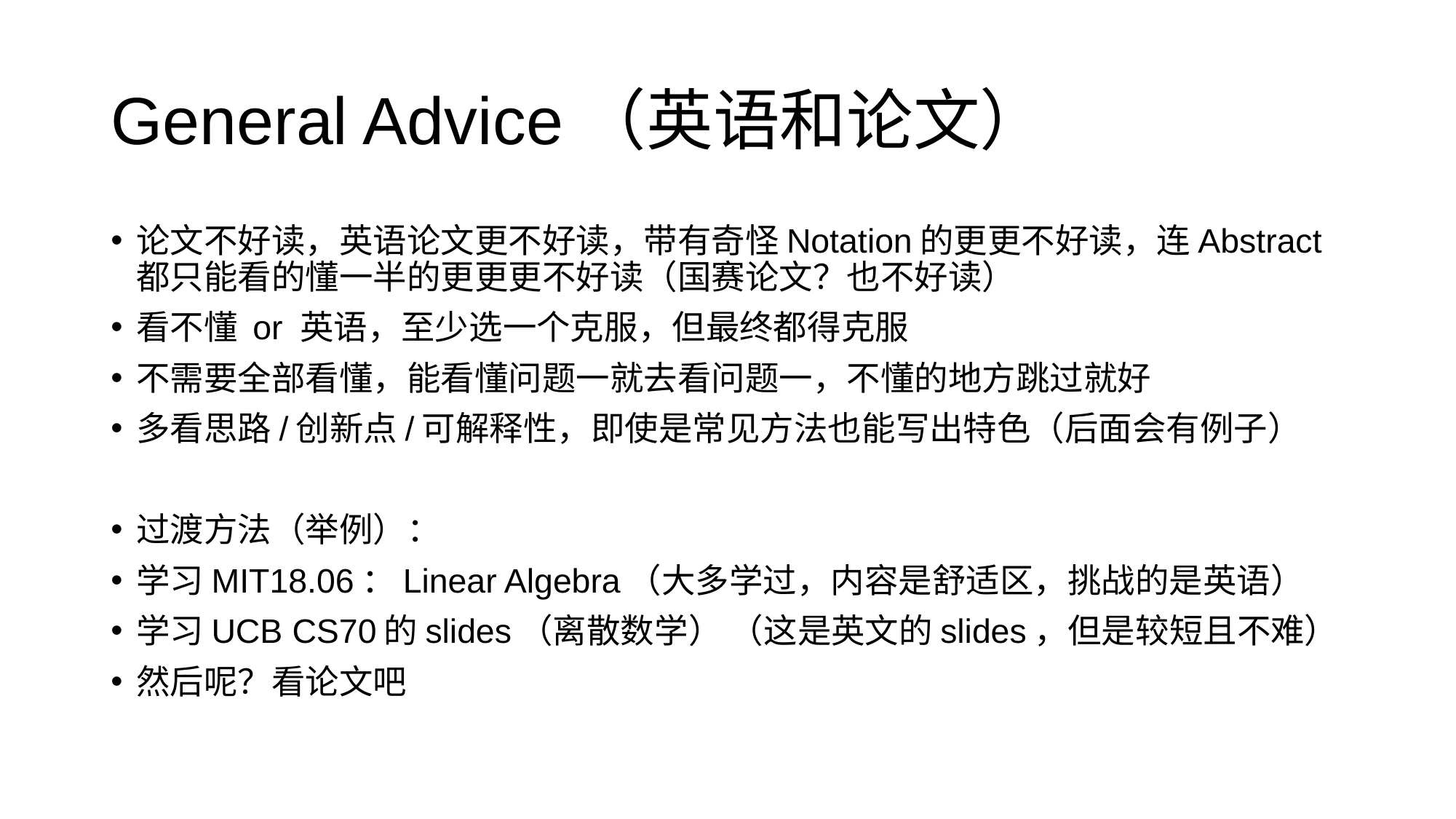

# General Advice（英语和论文）
论文不好读，英语论文更不好读，带有奇怪Notation的更更不好读，连Abstract都只能看的懂一半的更更更不好读（国赛论文？也不好读）
看不懂 or 英语，至少选一个克服，但最终都得克服
不需要全部看懂，能看懂问题一就去看问题一，不懂的地方跳过就好
多看思路/创新点/可解释性，即使是常见方法也能写出特色（后面会有例子）

过渡方法（举例）：
学习MIT18.06：Linear Algebra（大多学过，内容是舒适区，挑战的是英语）
学习UCB CS70的slides（离散数学） （这是英文的slides，但是较短且不难）
然后呢？看论文吧